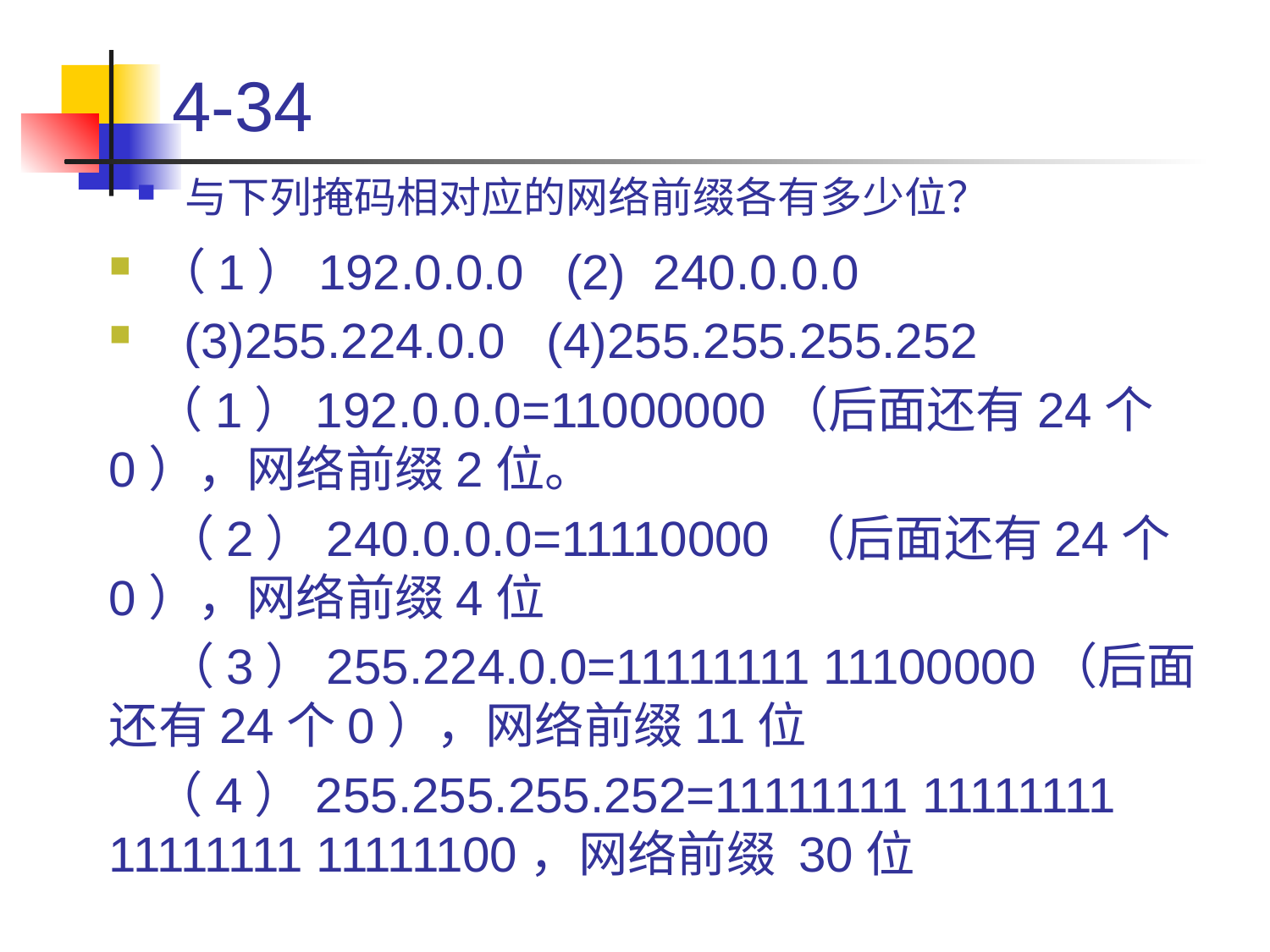

# 4-34
与下列掩码相对应的网络前缀各有多少位？
（1）192.0.0.0   (2)  240.0.0.0
  (3)255.224.0.0   (4)255.255.255.252
   （1）192.0.0.0=11000000（后面还有24个0），网络前缀2位。
    （2）240.0.0.0=11110000 （后面还有24个0），网络前缀4位
    （3）255.224.0.0=11111111 11100000（后面还有24个0），网络前缀11位
   （4）255.255.255.252=11111111 11111111 11111111 11111100，网络前缀 30位